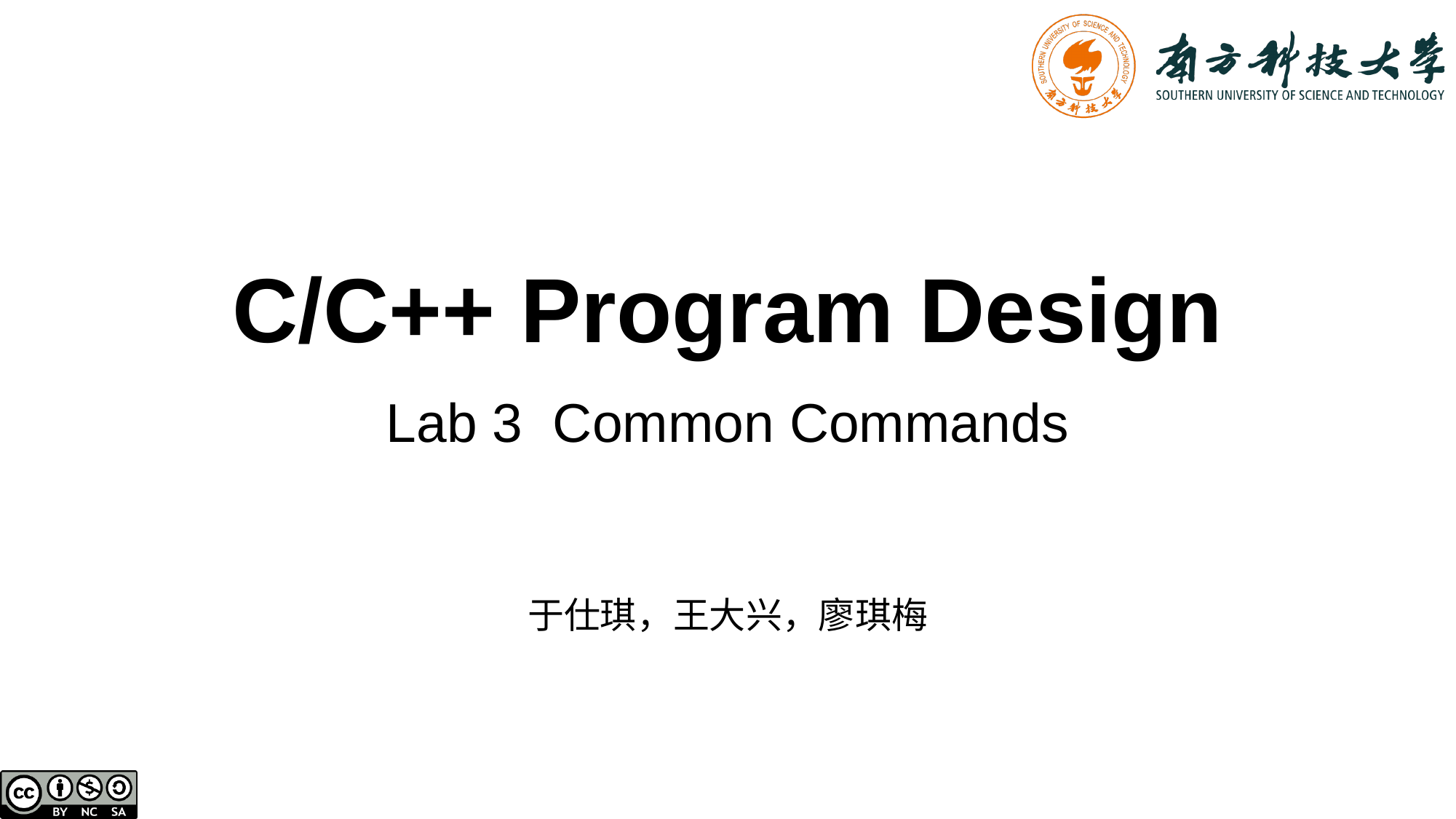

# C/C++ Program Design
Lab 3  Common Commands

于仕琪，王大兴，廖琪梅